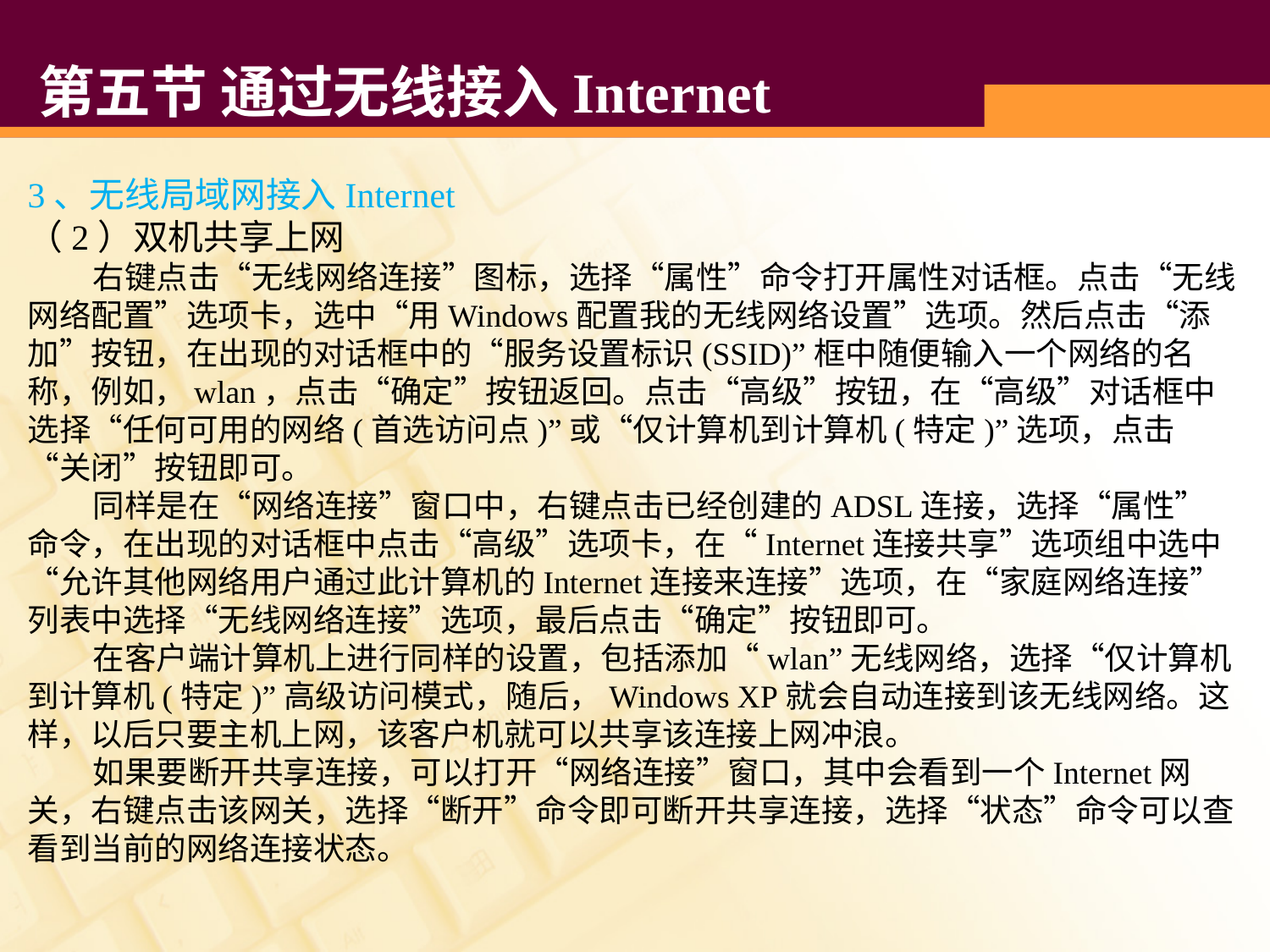

# 第五节 通过无线接入Internet
3、无线局域网接入Internet
（2）双机共享上网
        右键点击“无线网络连接”图标，选择“属性”命令打开属性对话框。点击“无线网络配置”选项卡，选中“用Windows配置我的无线网络设置”选项。然后点击“添加”按钮，在出现的对话框中的“服务设置标识(SSID)”框中随便输入一个网络的名称，例如，wlan，点击“确定”按钮返回。点击“高级”按钮，在“高级”对话框中选择“任何可用的网络(首选访问点)”或“仅计算机到计算机(特定)”选项，点击“关闭”按钮即可。
        同样是在“网络连接”窗口中，右键点击已经创建的ADSL连接，选择“属性”命令，在出现的对话框中点击“高级”选项卡，在“Internet连接共享”选项组中选中“允许其他网络用户通过此计算机的Internet连接来连接”选项，在“家庭网络连接”列表中选择“无线网络连接”选项，最后点击“确定”按钮即可。
        在客户端计算机上进行同样的设置，包括添加“wlan”无线网络，选择“仅计算机到计算机(特定)”高级访问模式，随后，Windows XP就会自动连接到该无线网络。这样，以后只要主机上网，该客户机就可以共享该连接上网冲浪。
        如果要断开共享连接，可以打开“网络连接”窗口，其中会看到一个Internet网关，右键点击该网关，选择“断开”命令即可断开共享连接，选择“状态”命令可以查看到当前的网络连接状态。